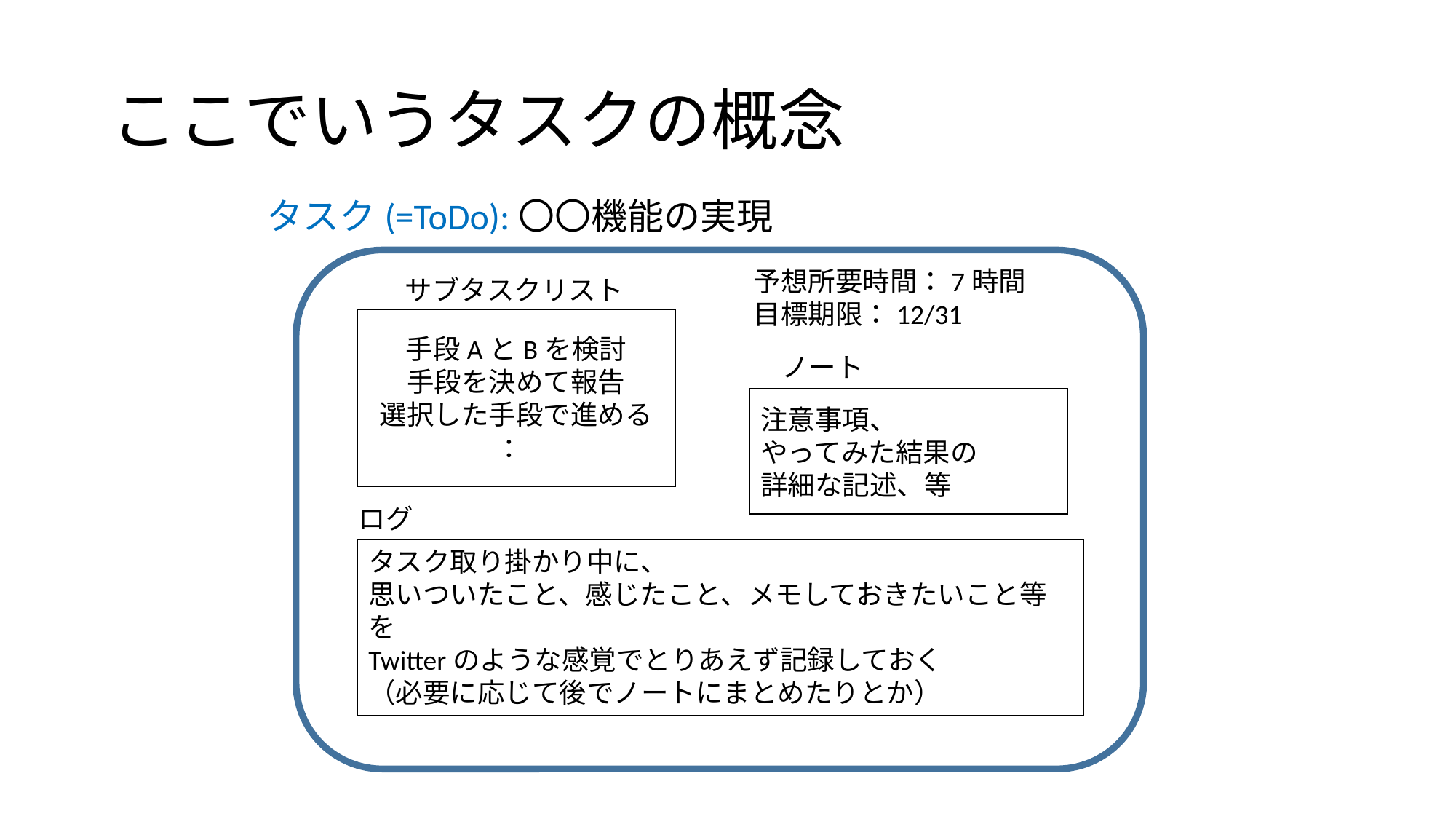

# ここでいうタスクの概念
タスク(=ToDo):〇〇機能の実現

サブタスクリスト
手段AとBを検討
手段を決めて報告
選択した手段で進める
：
ノート
注意事項、
やってみた結果の
詳細な記述、等
ログ
タスク取り掛かり中に、
思いついたこと、感じたこと、メモしておきたいこと等を
Twitterのような感覚でとりあえず記録しておく
（必要に応じて後でノートにまとめたりとか）
予想所要時間：7時間
目標期限：12/31